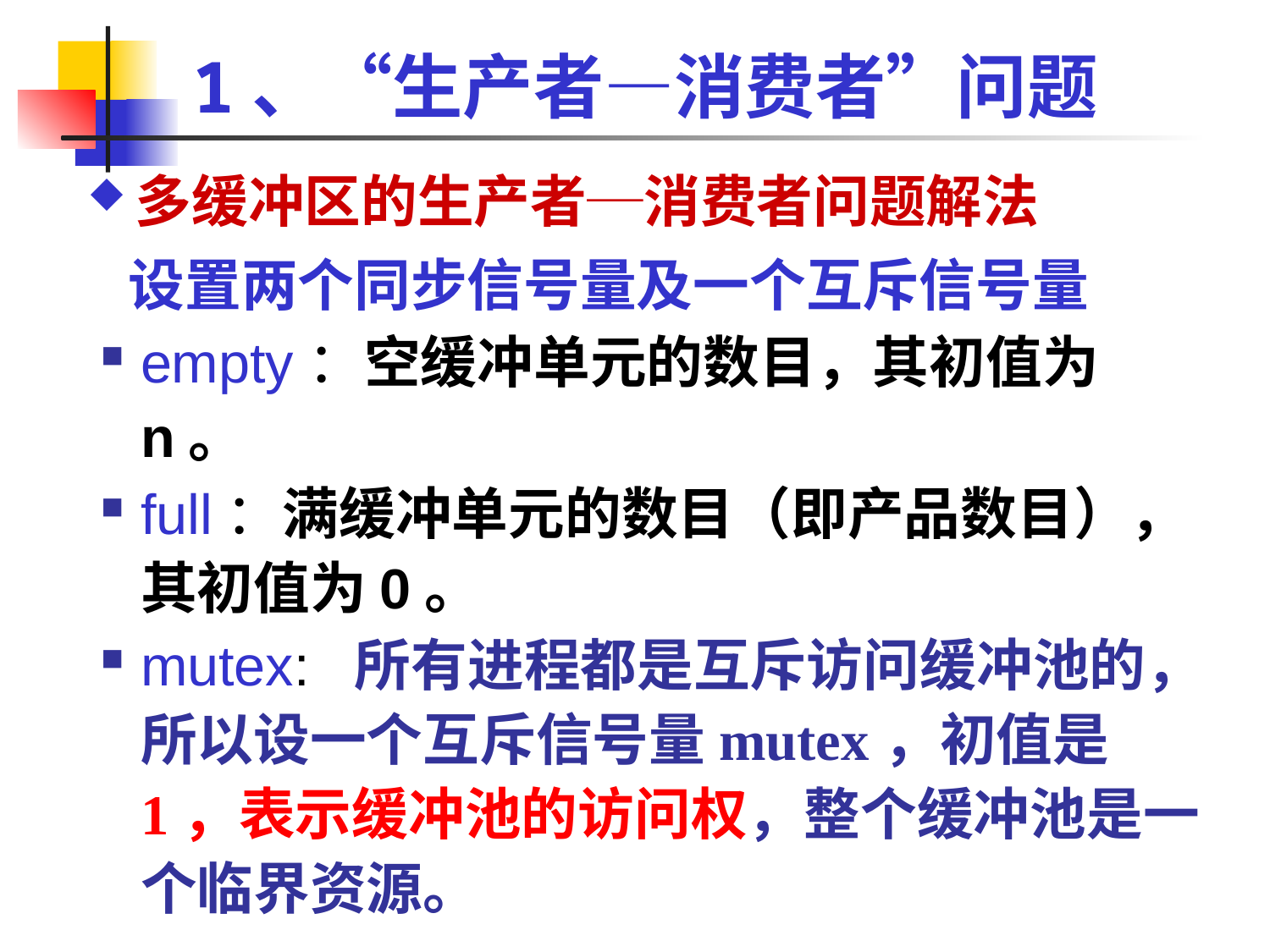

1、“生产者—消费者”问题
多缓冲区的生产者─消费者问题解法
      设置两个同步信号量及一个互斥信号量
empty：空缓冲单元的数目，其初值为n。
full：满缓冲单元的数目（即产品数目），其初值为0。
mutex:  所有进程都是互斥访问缓冲池的，所以设一个互斥信号量mutex，初值是1，表示缓冲池的访问权，整个缓冲池是一个临界资源。